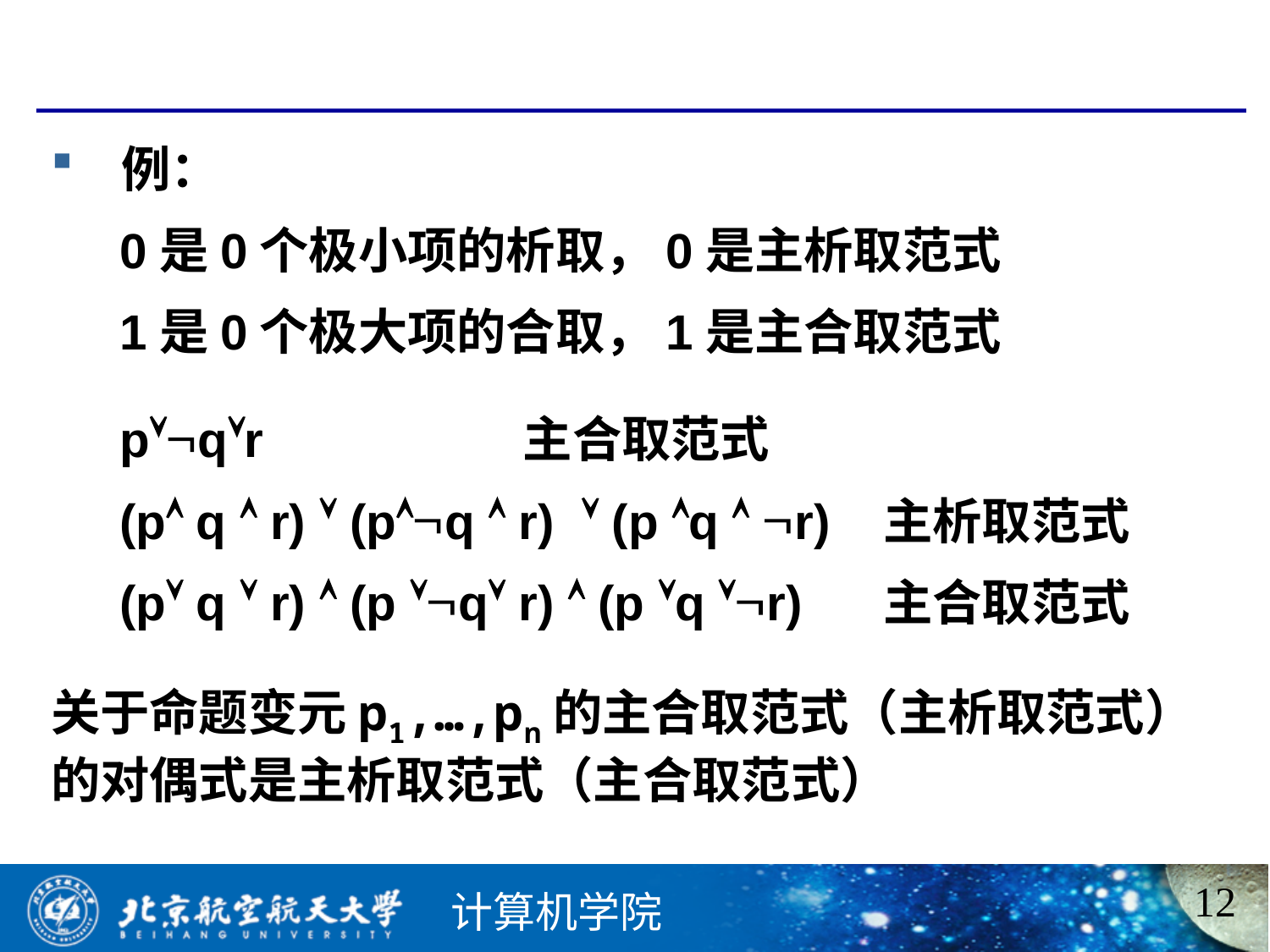

#
 例：
     0是0个极小项的析取，0是主析取范式
     1是0个极大项的合取，1是主合取范式

     p∨¬q∨r                  主合取范式
     (p∧ q ∧ r) ∨ (p∧¬q ∧ r)  ∨ (p ∧q ∧ ¬r)   主析取范式
     (p∨ q ∨ r) ∧ (p ∨¬q∨ r) ∧ (p ∨q ∨¬r)     主合取范式

关于命题变元p1,…,pn的主合取范式（主析取范式）的对偶式是主析取范式（主合取范式）